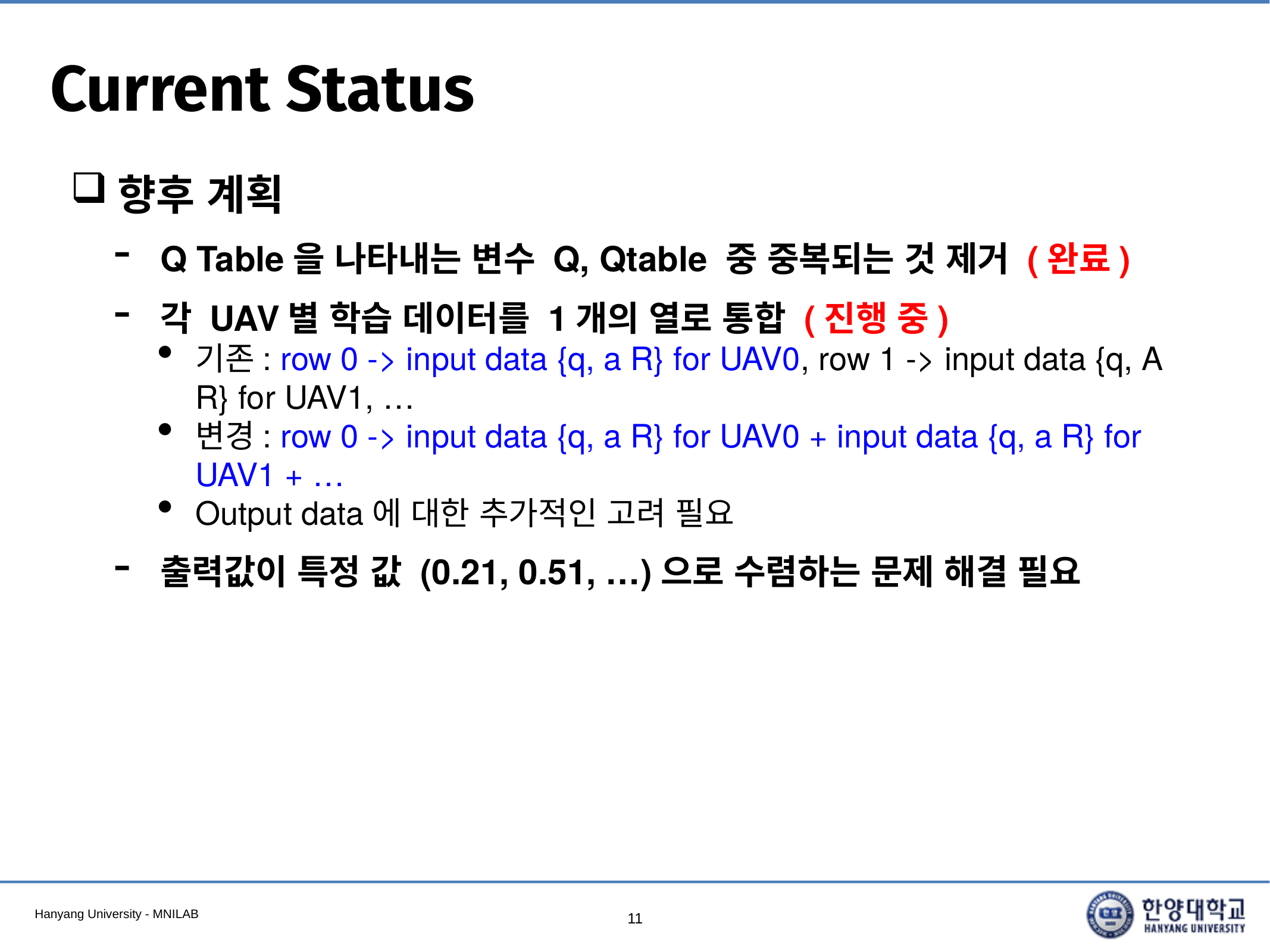

# Current Status
향후 계획
Q Table을 나타내는 변수 Q, Qtable 중 중복되는 것 제거 (완료)
각 UAV별 학습 데이터를 1개의 열로 통합 (진행 중)
기존: row 0 -> input data {q, a R} for UAV0, row 1 -> input data {q, A R} for UAV1, …
변경: row 0 -> input data {q, a R} for UAV0 + input data {q, a R} for UAV1 + …
Output data에 대한 추가적인 고려 필요
출력값이 특정 값 (0.21, 0.51, …)으로 수렴하는 문제 해결 필요
11